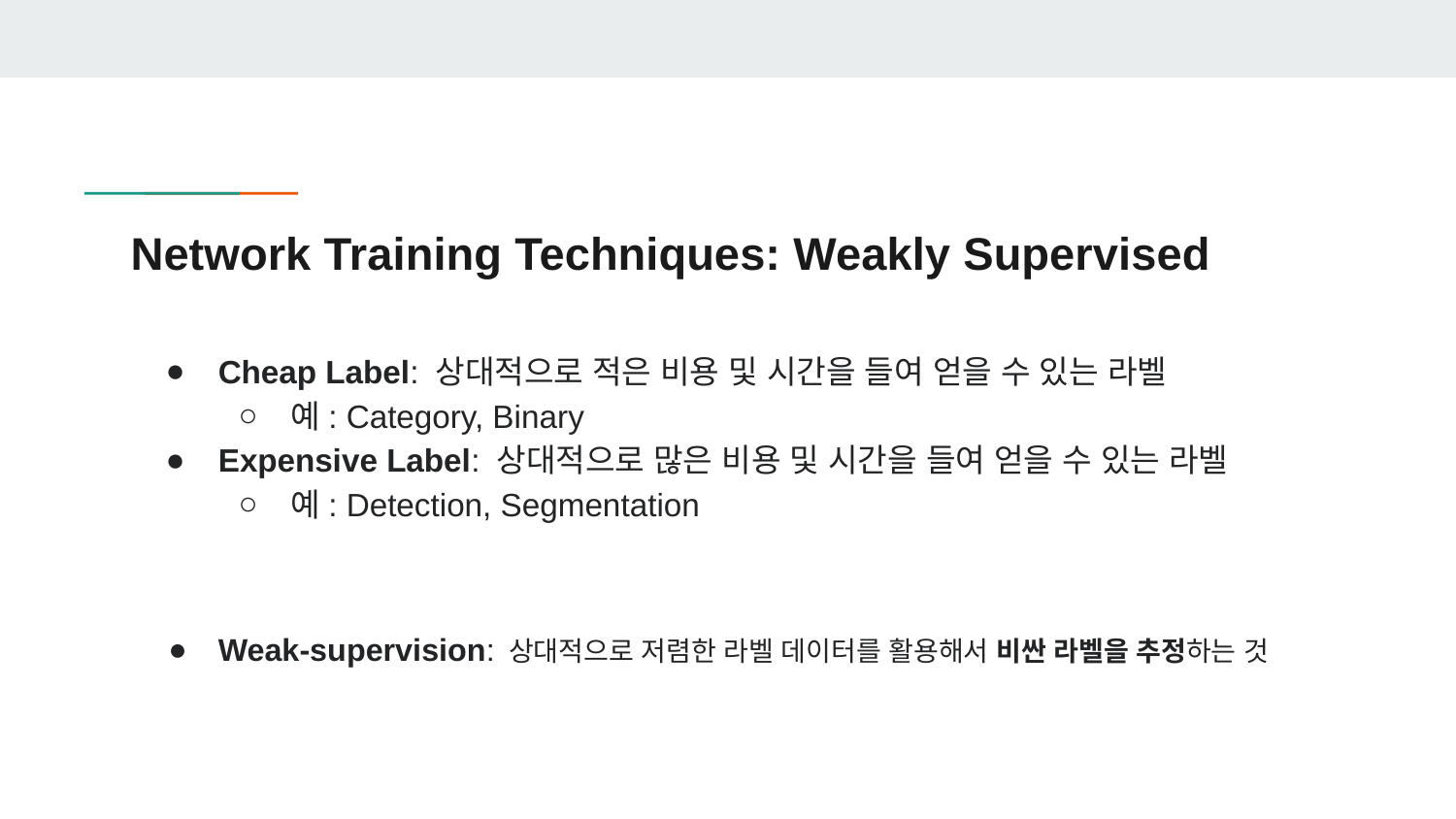

# Network Training Techniques: Weakly Supervised
Cheap Label: 상대적으로 적은 비용 및 시간을 들여 얻을 수 있는 라벨
예: Category, Binary
Expensive Label: 상대적으로 많은 비용 및 시간을 들여 얻을 수 있는 라벨
예: Detection, Segmentation

Weak-supervision: 상대적으로 저렴한 라벨 데이터를 활용해서 비싼 라벨을 추정하는 것